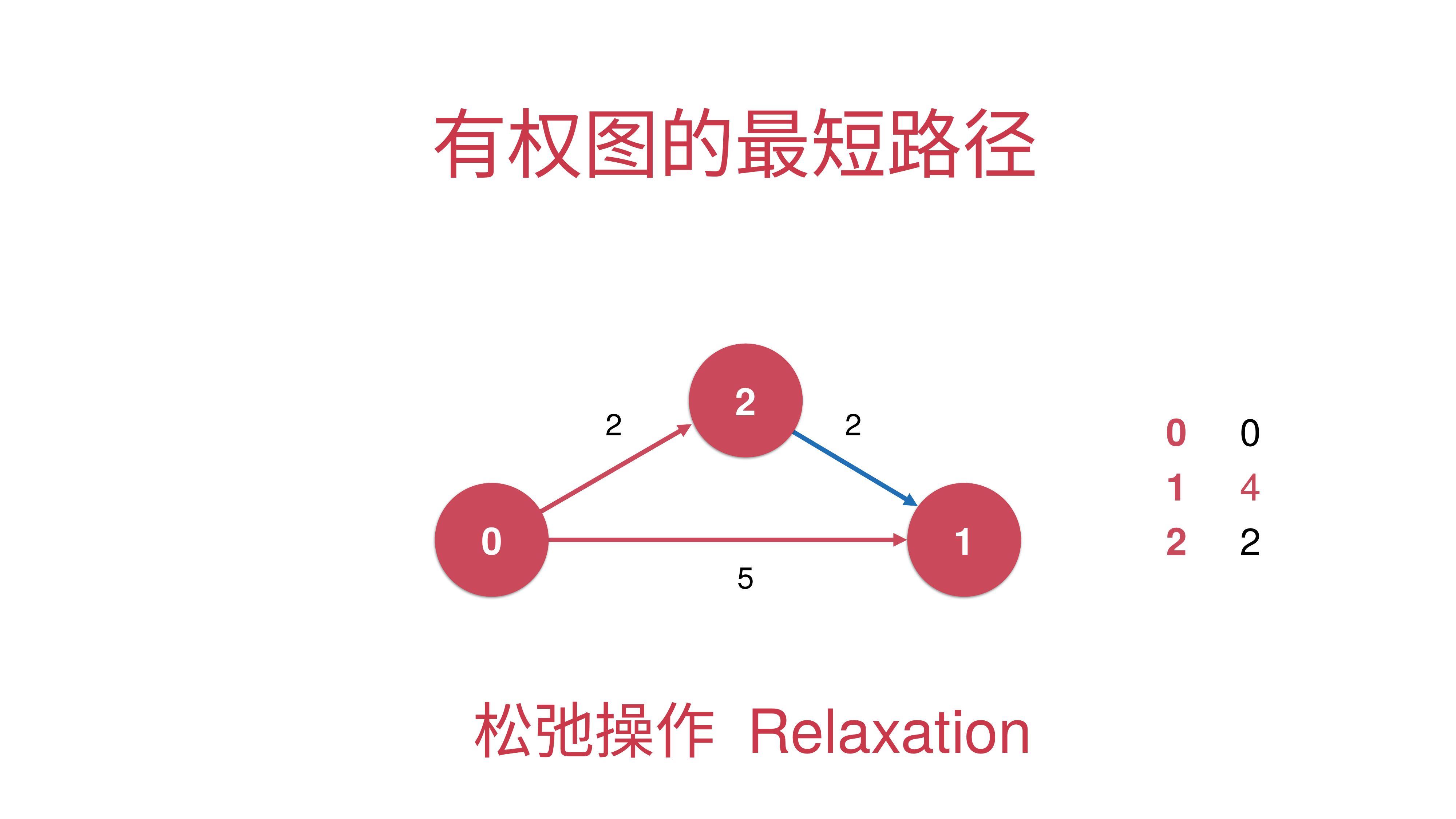

# 有权图的最短路径
2
0     0
1     4
2     2
2
2

0
1

5
松弛操作 Relaxation